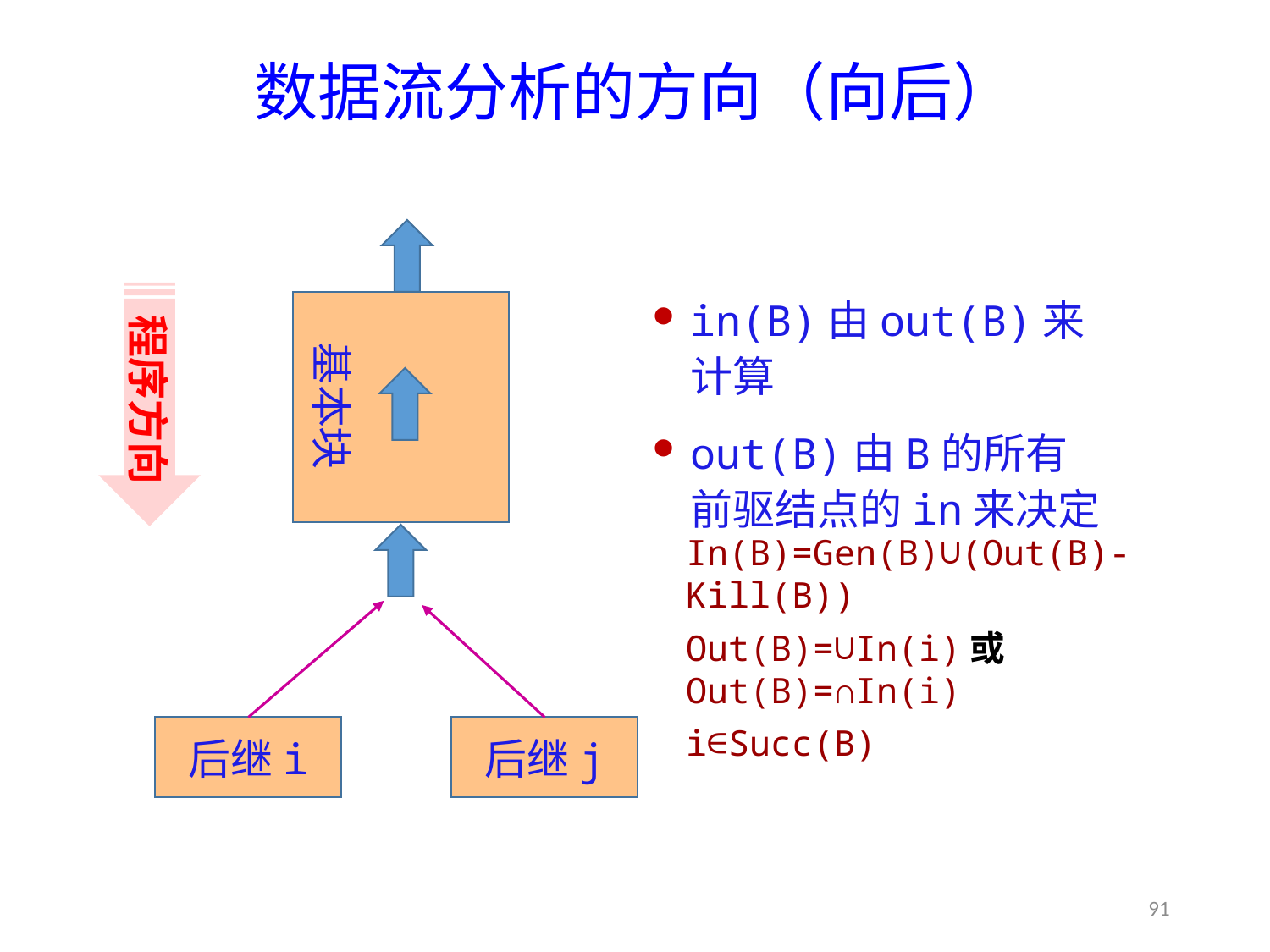

# 数据流分析的方向（向后）

in(B)由out(B)来计算
out(B)由B的所有前驱结点的in来决定
基本块

后继i
后继j
程序方向
In(B)=Gen(B)∪(Out(B)-Kill(B))
Out(B)=∪In(i)或Out(B)=∩In(i)
i∈Succ(B)
91